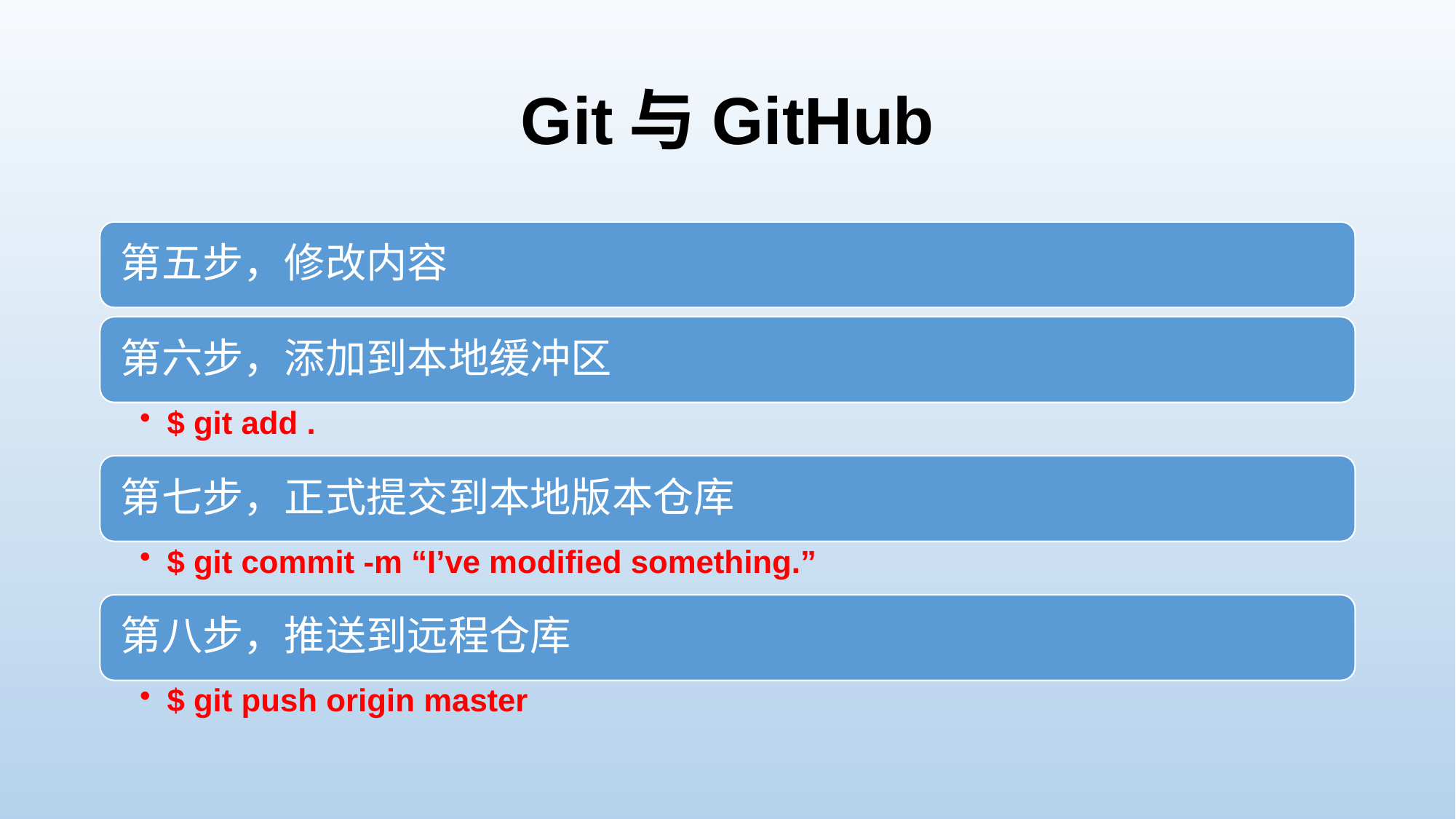

# Git与GitHub
第五步，修改内容
第六步，添加到本地缓冲区
$ git add .
第七步，正式提交到本地版本仓库
$ git commit -m “I’ve modified something.”
第八步，推送到远程仓库
$ git push origin master